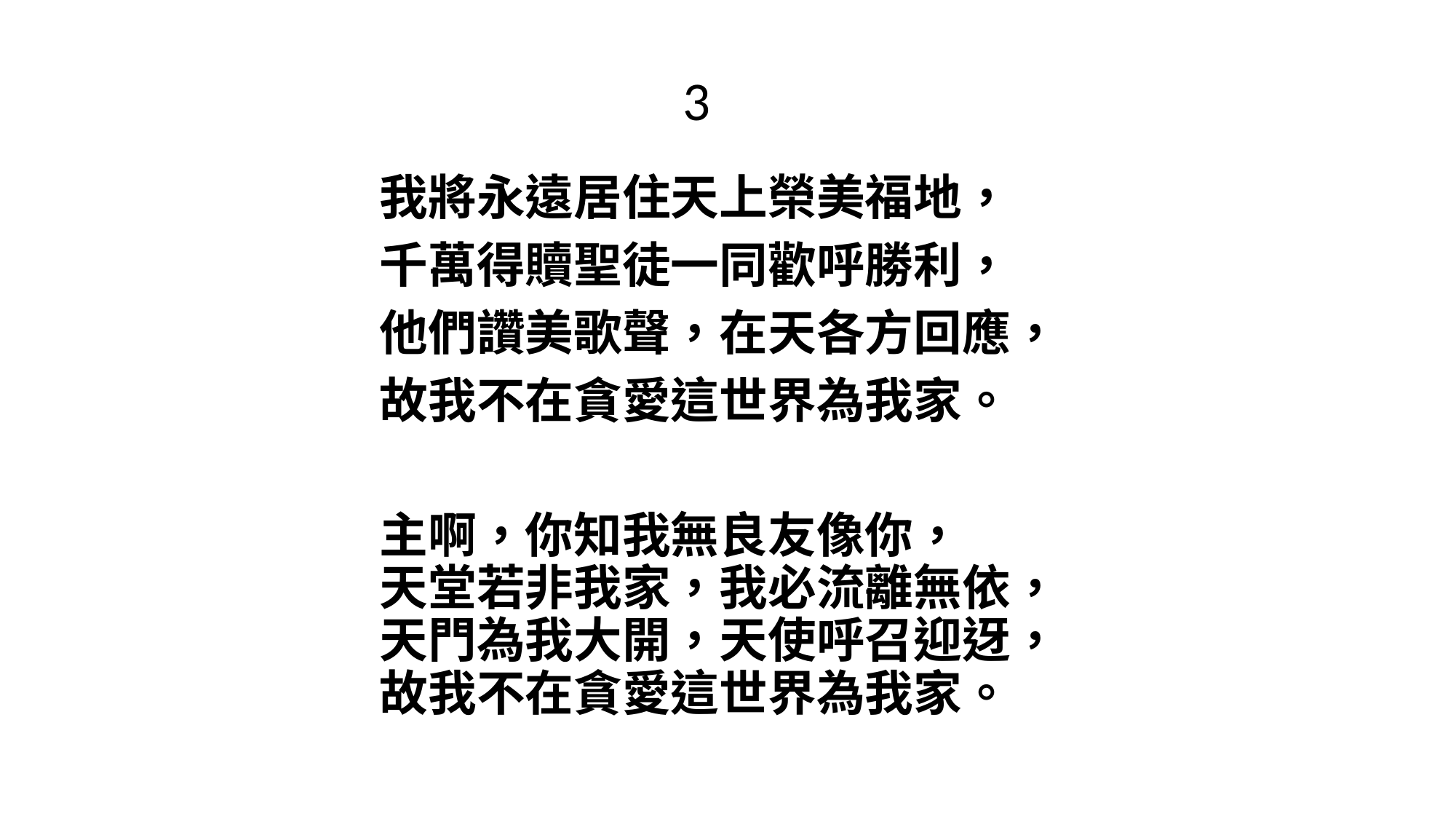

# 3
我將永遠居住天上榮美福地，
千萬得贖聖徒一同歡呼勝利，
他們讚美歌聲，在天各方回應，
故我不在貪愛這世界為我家。

主啊，你知我無良友像你，
天堂若非我家，我必流離無依，
天門為我大開，天使呼召迎迓，
故我不在貪愛這世界為我家。